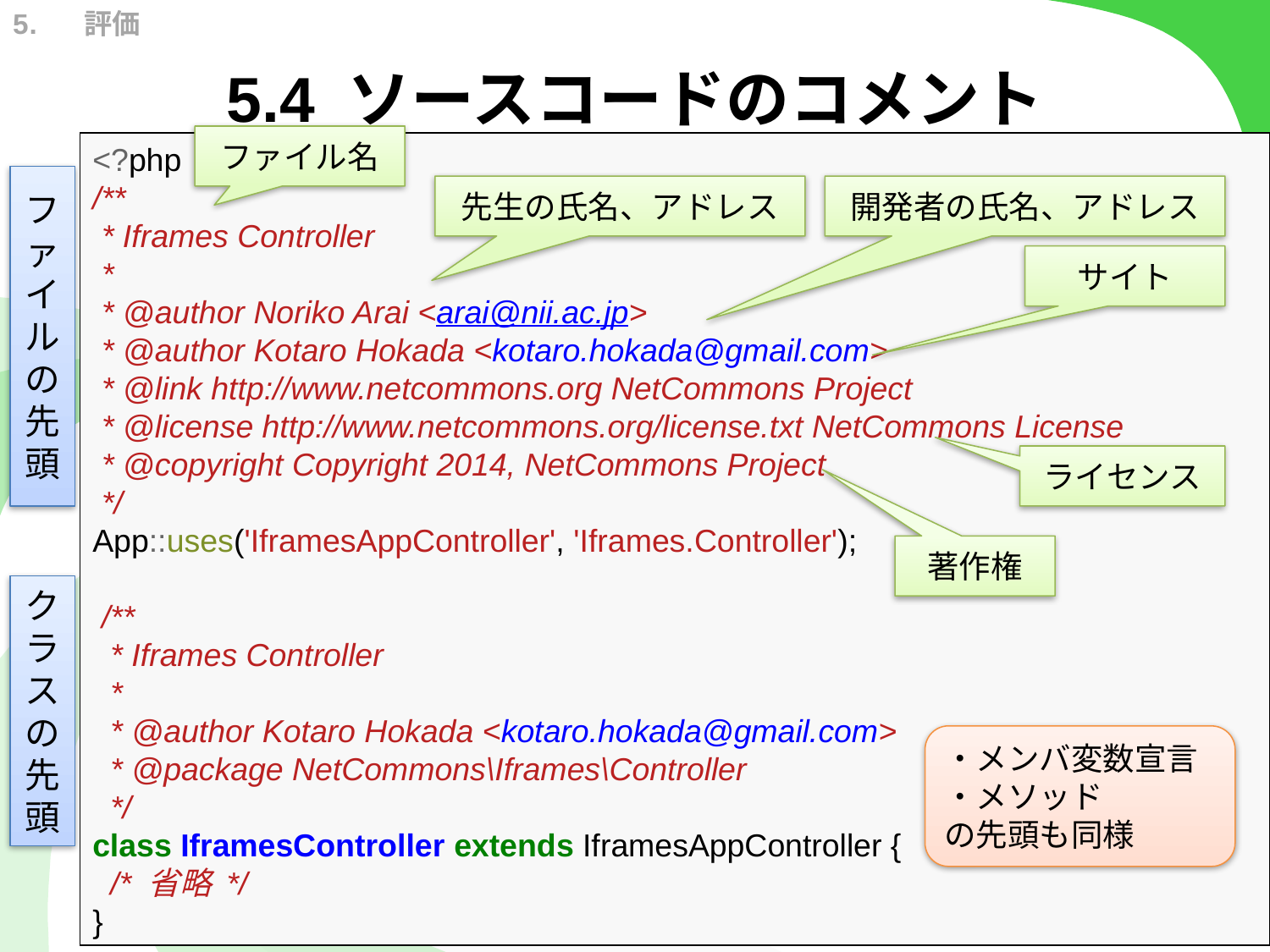

評価
# 5.4 ソースコードのコメント
<?php
/**
 * Iframes Controller
 *
 * @author Noriko Arai <arai@nii.ac.jp>
 * @author Kotaro Hokada <kotaro.hokada@gmail.com>
 * @link http://www.netcommons.org NetCommons Project
 * @license http://www.netcommons.org/license.txt NetCommons License
 * @copyright Copyright 2014, NetCommons Project
 */
App::uses('IframesAppController', 'Iframes.Controller');

 /**
  * Iframes Controller
  *
  * @author Kotaro Hokada <kotaro.hokada@gmail.com>
  * @package NetCommons\Iframes\Controller
  */
class IframesController extends IframesAppController {
  /* 省略 */
}
ファイル名
ファイルの先頭
先生の氏名、アドレス
開発者の氏名、アドレス
サイト
ライセンス
著作権
クラスの先頭
・メンバ変数宣言
・メソッド
の先頭も同様
38